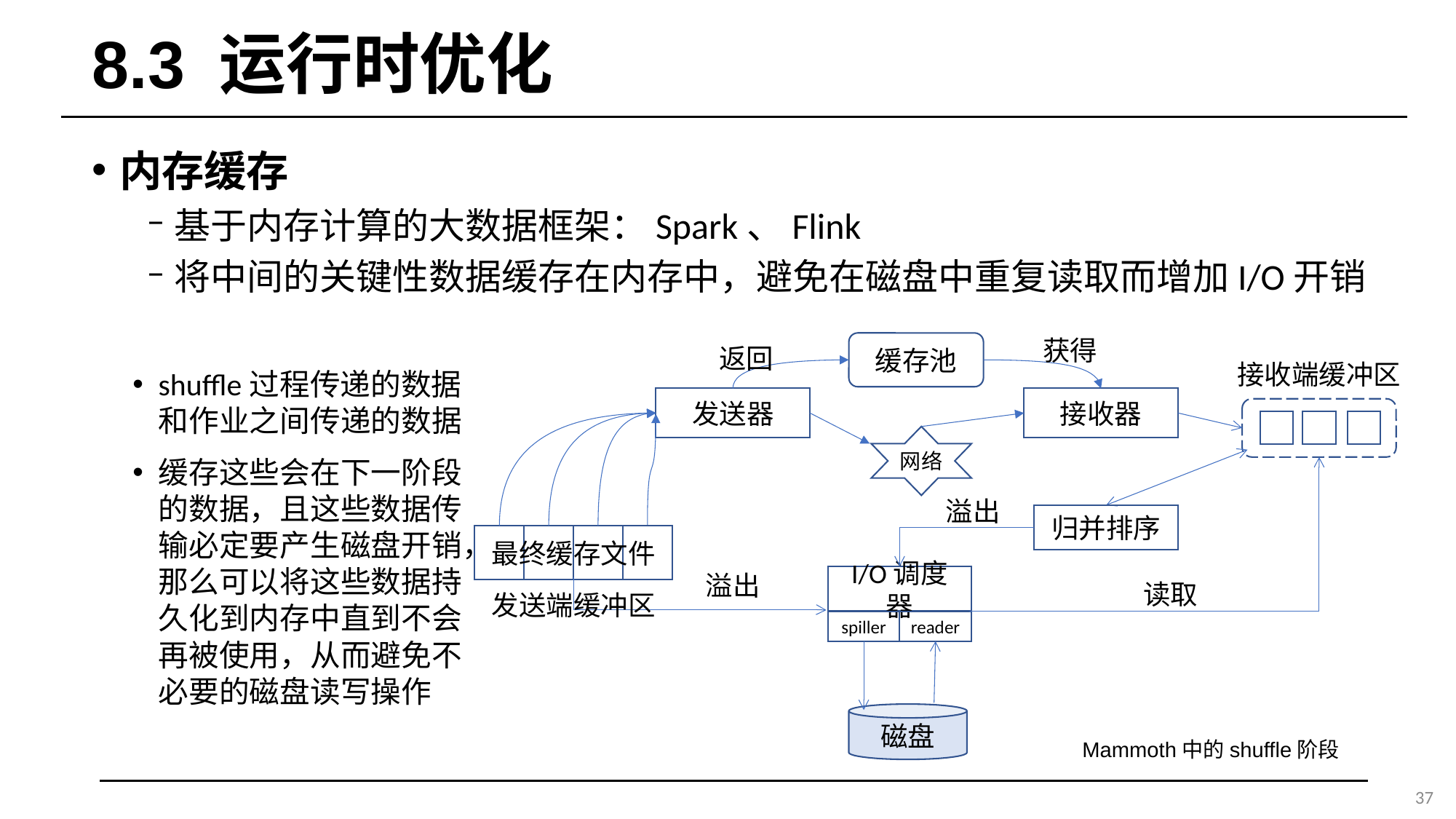

# 8.3 运行时优化
内存缓存
基于内存计算的大数据框架：Spark、Flink
将中间的关键性数据缓存在内存中，避免在磁盘中重复读取而增加I/O开销
获得
返回
缓存池
接收端缓冲区
发送器
接收器

网络
溢出
归并排序

最终缓存文件
溢出
I/O调度器
读取
发送端缓冲区
spiller
reader
磁盘
shuffle过程传递的数据和作业之间传递的数据
缓存这些会在下一阶段的数据，且这些数据传输必定要产生磁盘开销，那么可以将这些数据持久化到内存中直到不会再被使用，从而避免不必要的磁盘读写操作
Mammoth中的shuffle阶段
37